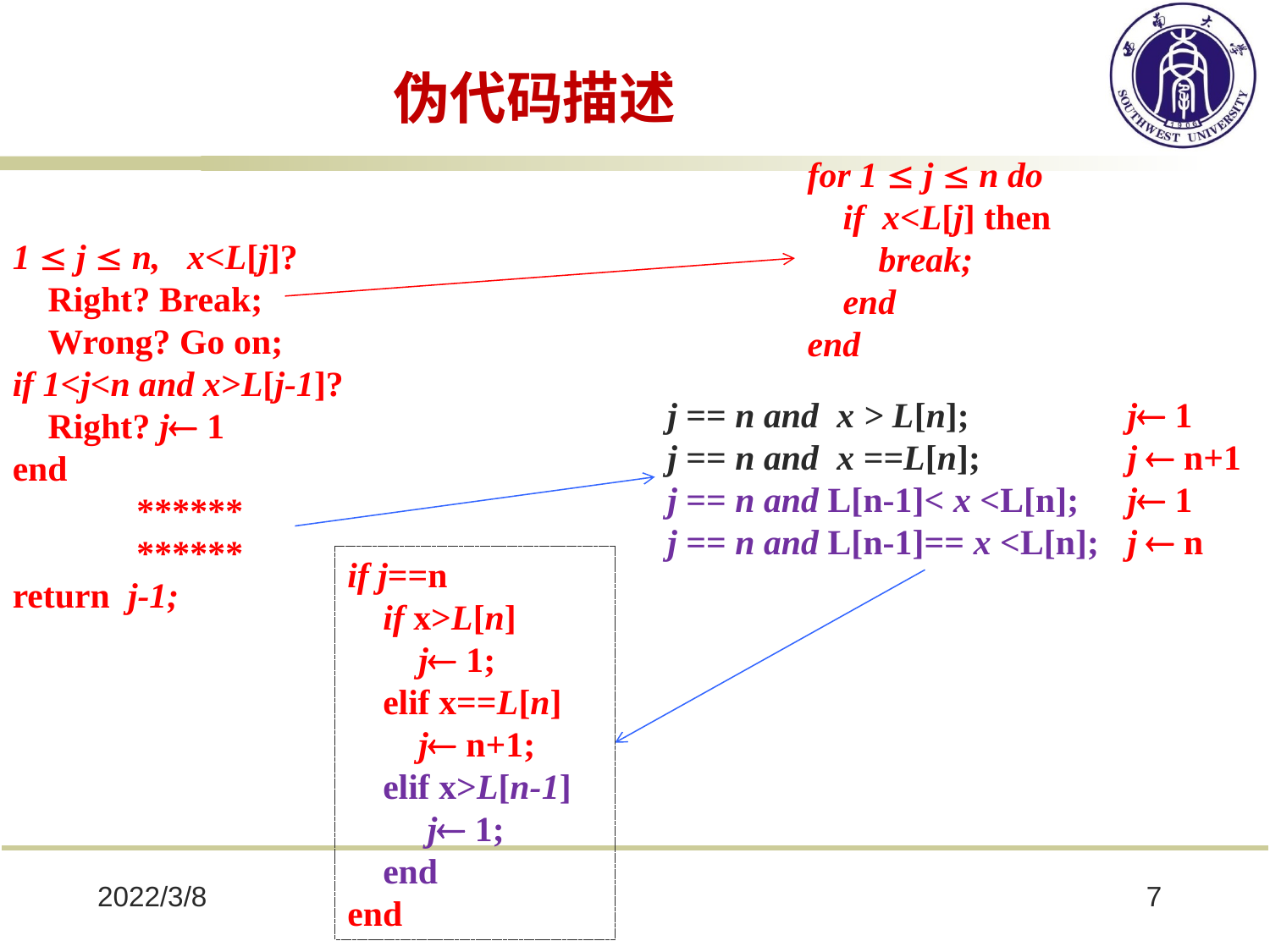

# 伪代码描述
for 1 ≤ j ≤ n do
    if  x<L[j] then
        break;
    end
end
1 ≤ j ≤ n,   x<L[j]?
    Right? Break;
    Wrong? Go on;
if 1<j<n and x>L[j-1]?
    Right? j← 1
end
******
******
return  j-1;
j == n and  x > L[n];
j == n and  x ==L[n];
j == n and L[n-1]< x <L[n];
j == n and L[n-1]== x <L[n];
j← 1
j ← n+1
j← 1
j ← n
if j==n
    if x>L[n]
        j← 1;
    elif x==L[n]
        j← n+1;
    elif x>L[n-1]
         j← 1;
    end
end
2022/3/8
7